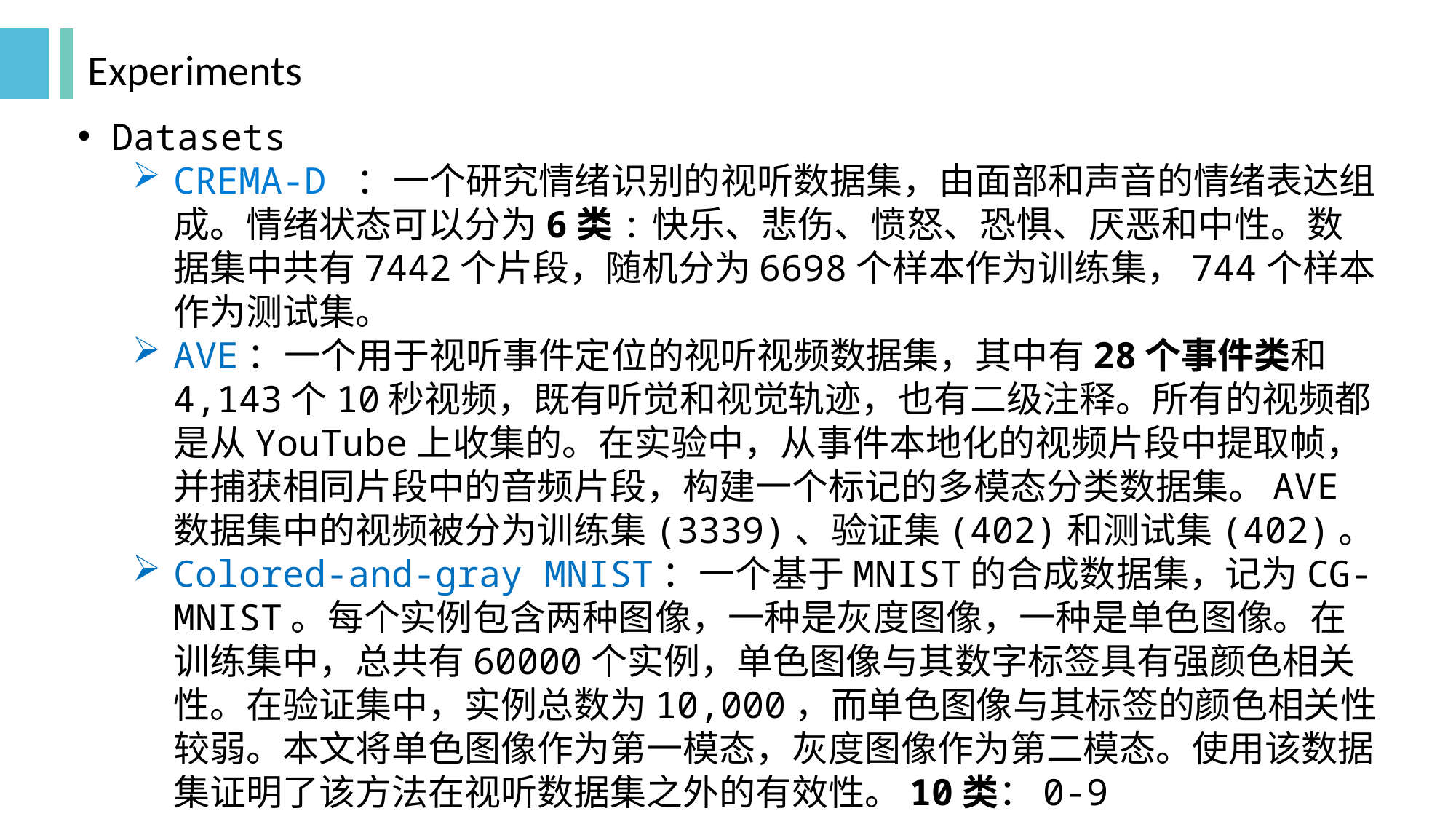

# Experiments
Datasets
CREMA-D ：一个研究情绪识别的视听数据集，由面部和声音的情绪表达组成。情绪状态可以分为6类:快乐、悲伤、愤怒、恐惧、厌恶和中性。数据集中共有7442个片段，随机分为6698个样本作为训练集，744个样本作为测试集。
AVE：一个用于视听事件定位的视听视频数据集，其中有28个事件类和4,143个10秒视频，既有听觉和视觉轨迹，也有二级注释。所有的视频都是从YouTube上收集的。在实验中，从事件本地化的视频片段中提取帧，并捕获相同片段中的音频片段，构建一个标记的多模态分类数据集。AVE数据集中的视频被分为训练集(3339)、验证集(402)和测试集(402)。
Colored-and-gray MNIST：一个基于MNIST的合成数据集，记为CG-MNIST。每个实例包含两种图像，一种是灰度图像，一种是单色图像。在训练集中，总共有60000个实例，单色图像与其数字标签具有强颜色相关性。在验证集中，实例总数为10,000，而单色图像与其标签的颜色相关性较弱。本文将单色图像作为第一模态，灰度图像作为第二模态。使用该数据集证明了该方法在视听数据集之外的有效性。10类：0-9